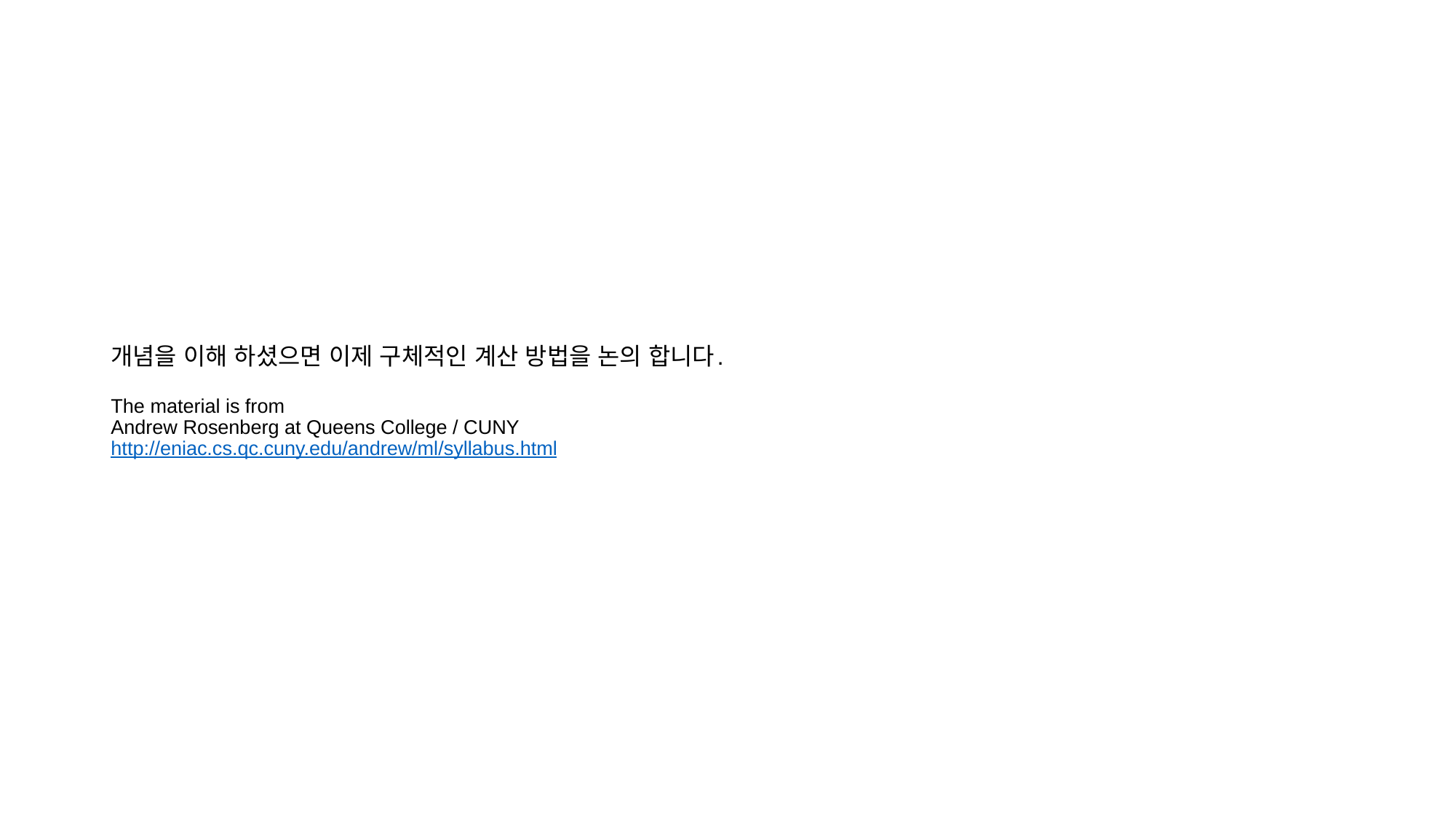

# 개념을 이해 하셨으면 이제 구체적인 계산 방법을 논의 합니다. The material is from Andrew Rosenberg at Queens College / CUNY http://eniac.cs.qc.cuny.edu/andrew/ml/syllabus.html